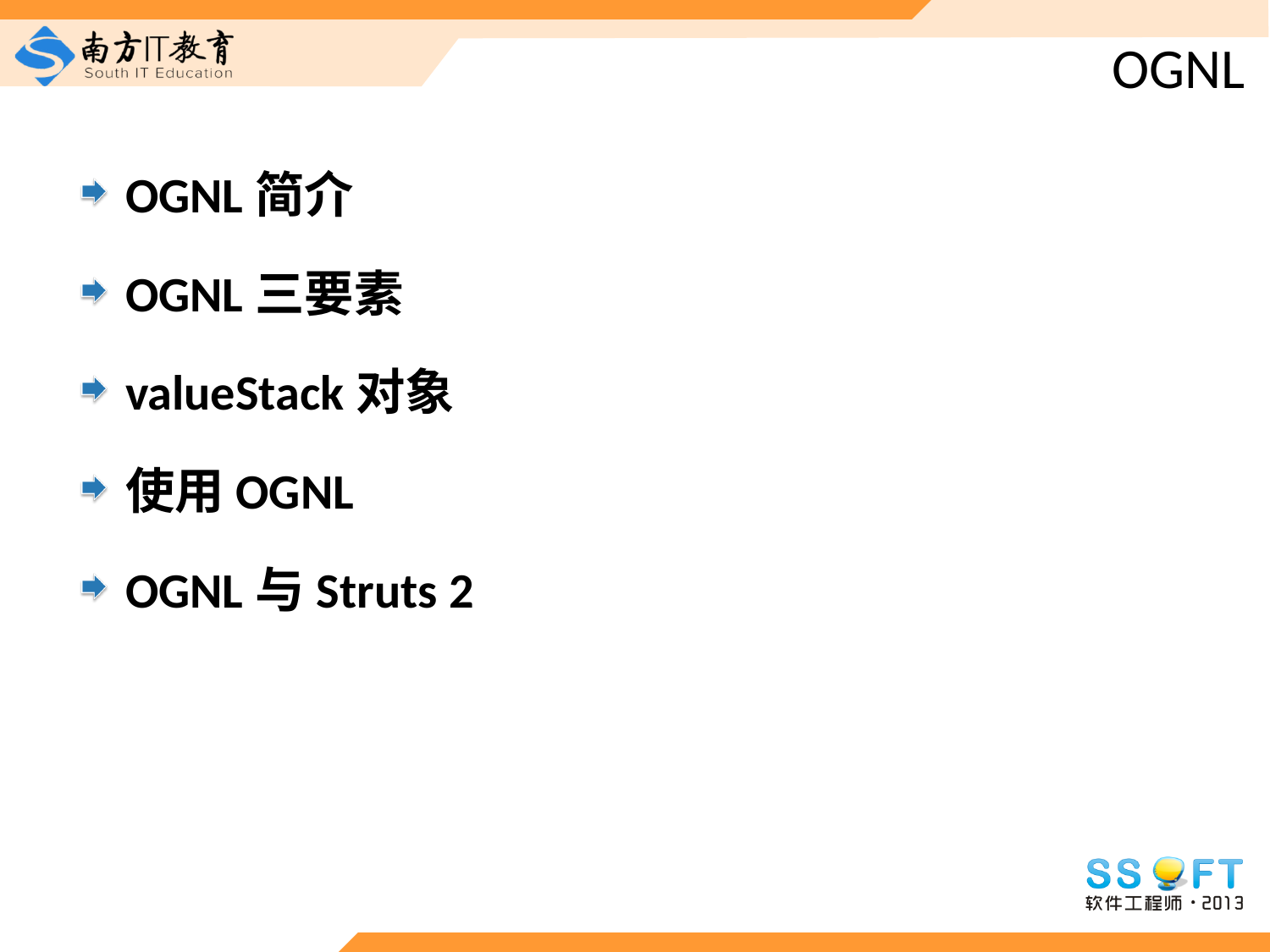

# OGNL
OGNL简介
OGNL三要素
valueStack对象
使用OGNL
OGNL与Struts 2